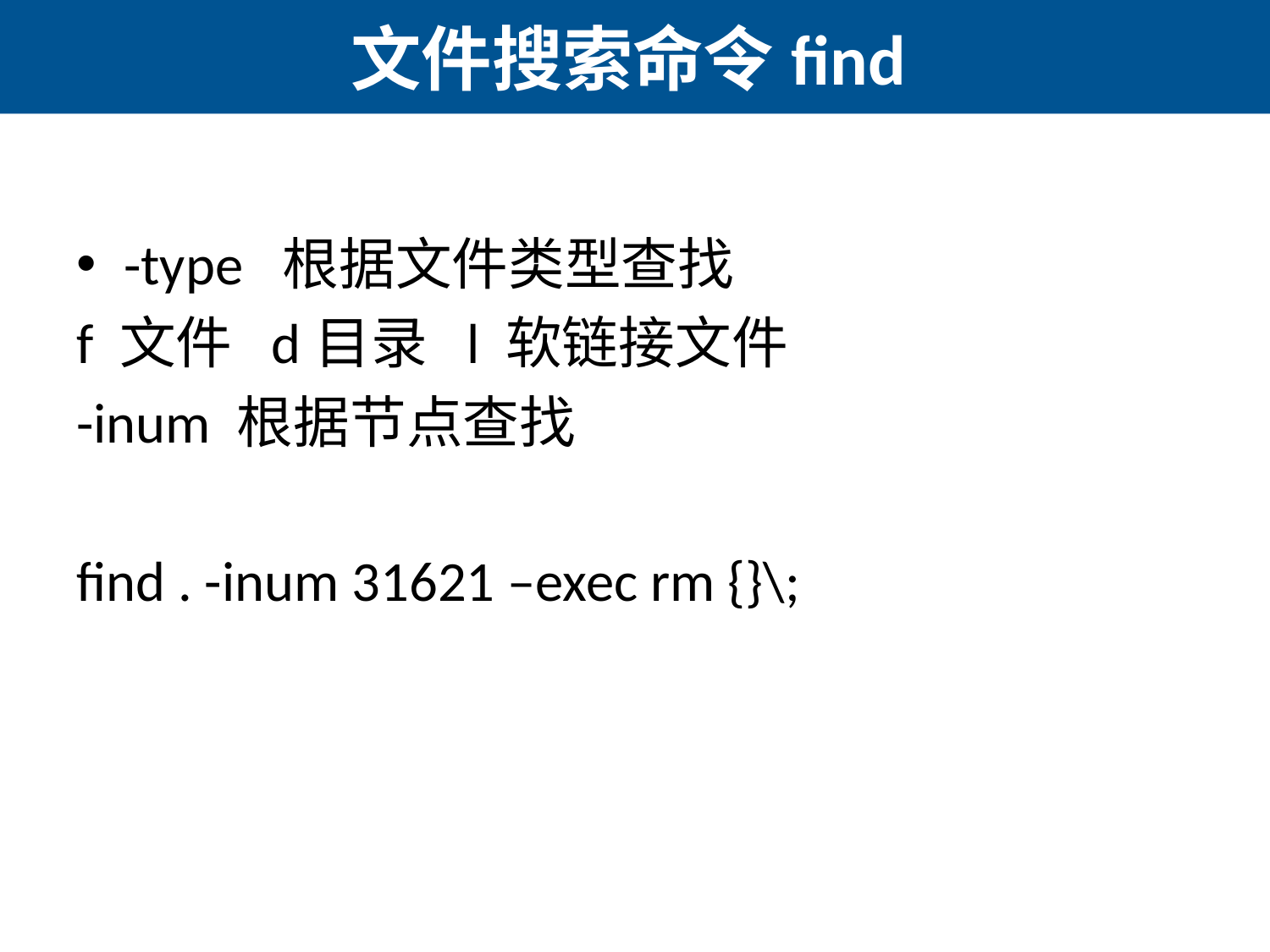

# 文件搜索命令find
-type  根据文件类型查找
f 文件  d目录  l 软链接文件
-inum 根据节点查找

find . -inum 31621 –exec rm {}\;